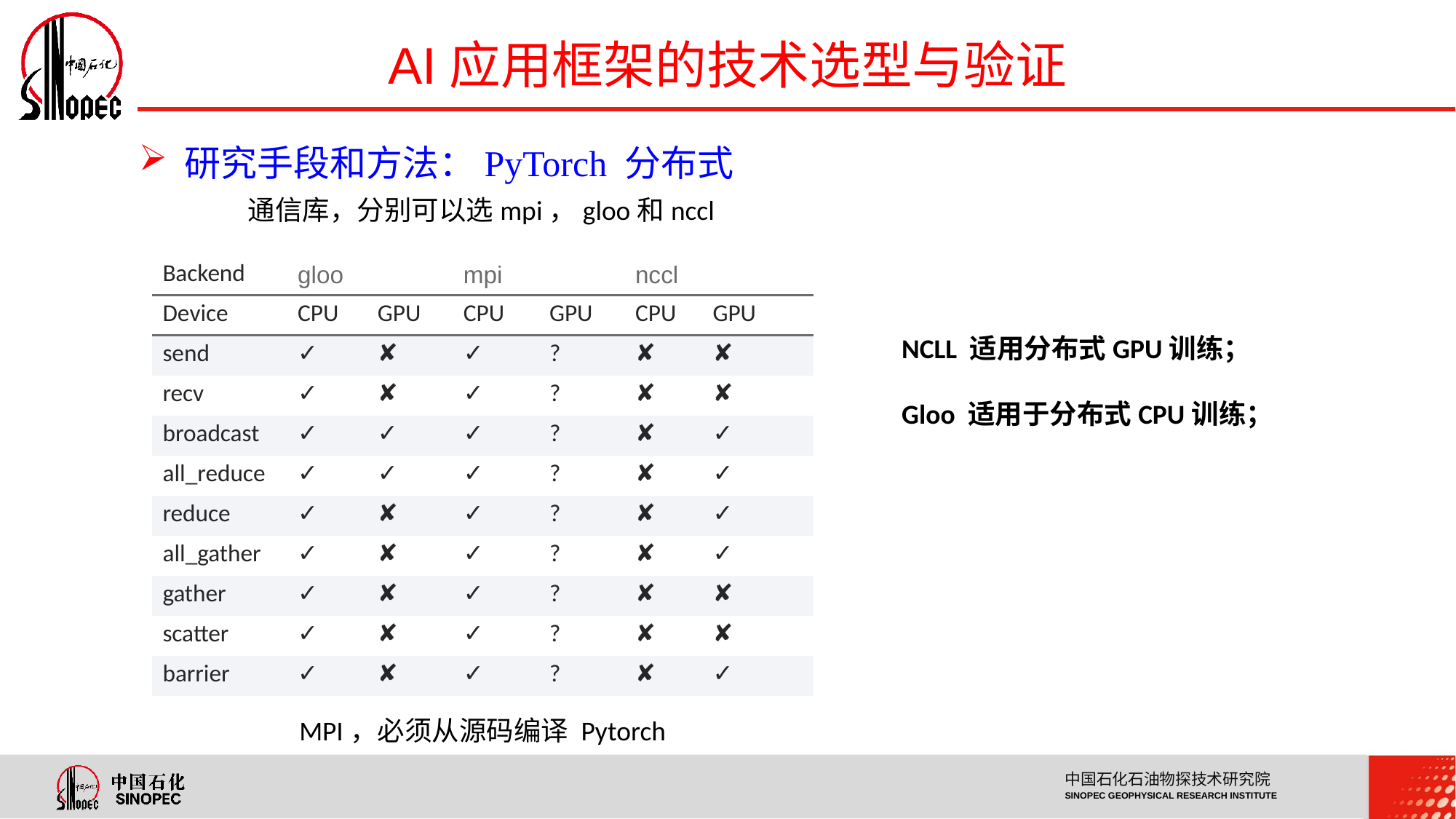

AI应用框架的技术选型与验证

 研究手段和方法：PyTorch 分布式
	通信库，分别可以选mpi，gloo和nccl
| Backend | gloo |  | mpi |  | nccl |  |
| --- | --- | --- | --- | --- | --- | --- |
| Device | CPU | GPU | CPU | GPU | CPU | GPU |
| send | ✓ | ✘ | ✓ | ? | ✘ | ✘ |
| recv | ✓ | ✘ | ✓ | ? | ✘ | ✘ |
| broadcast | ✓ | ✓ | ✓ | ? | ✘ | ✓ |
| all\_reduce | ✓ | ✓ | ✓ | ? | ✘ | ✓ |
| reduce | ✓ | ✘ | ✓ | ? | ✘ | ✓ |
| all\_gather | ✓ | ✘ | ✓ | ? | ✘ | ✓ |
| gather | ✓ | ✘ | ✓ | ? | ✘ | ✘ |
| scatter | ✓ | ✘ | ✓ | ? | ✘ | ✘ |
| barrier | ✓ | ✘ | ✓ | ? | ✘ | ✓ |
NCLL 适用分布式GPU训练；

Gloo 适用于分布式CPU训练；
MPI，必须从源码编译 Pytorch